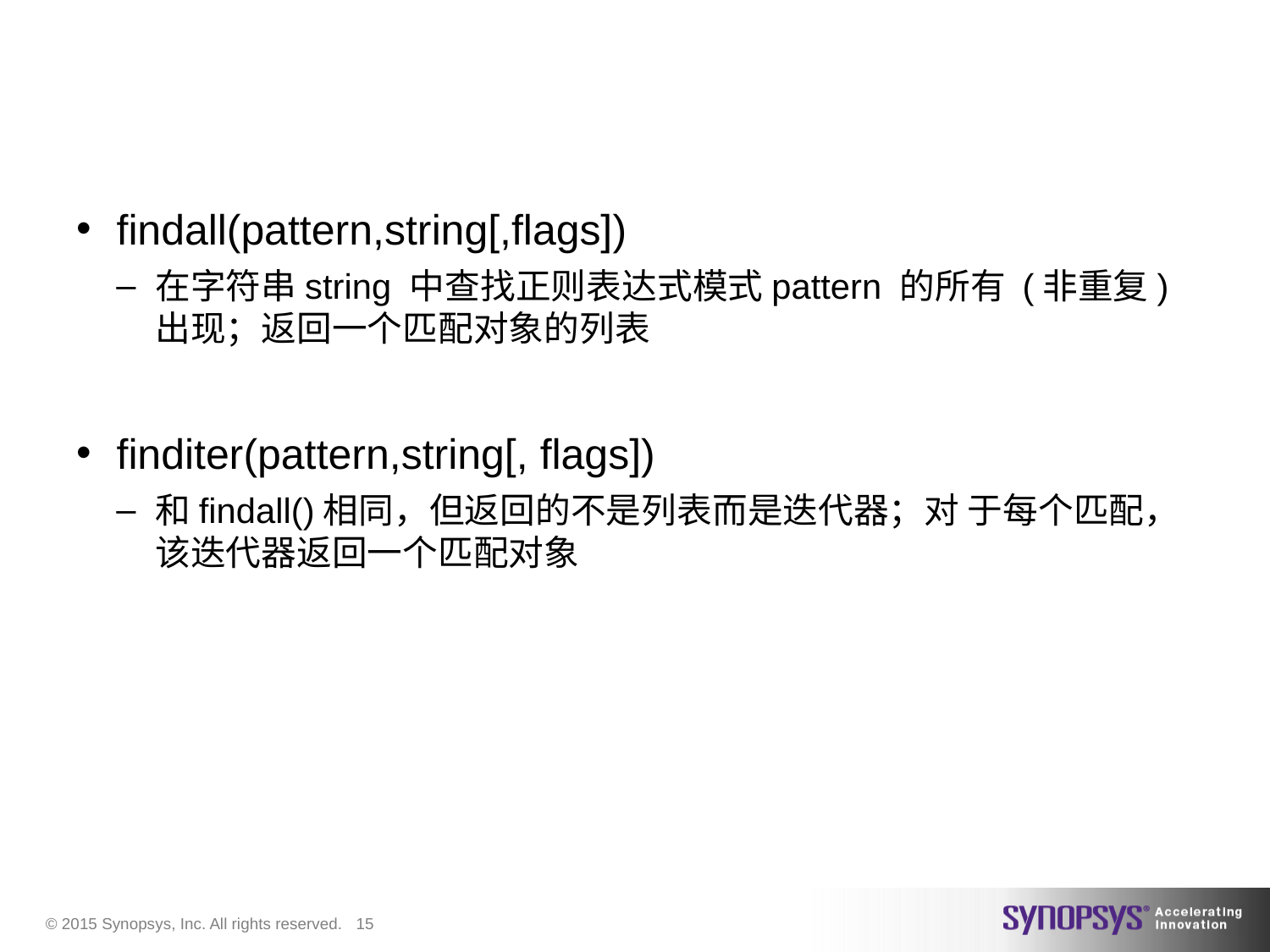

#
findall(pattern,string[,flags])
在字符串string 中查找正则表达式模式pattern 的所有 (非重复)出现；返回一个匹配对象的列表

finditer(pattern,string[, flags])
和findall()相同，但返回的不是列表而是迭代器；对 于每个匹配，该迭代器返回一个匹配对象